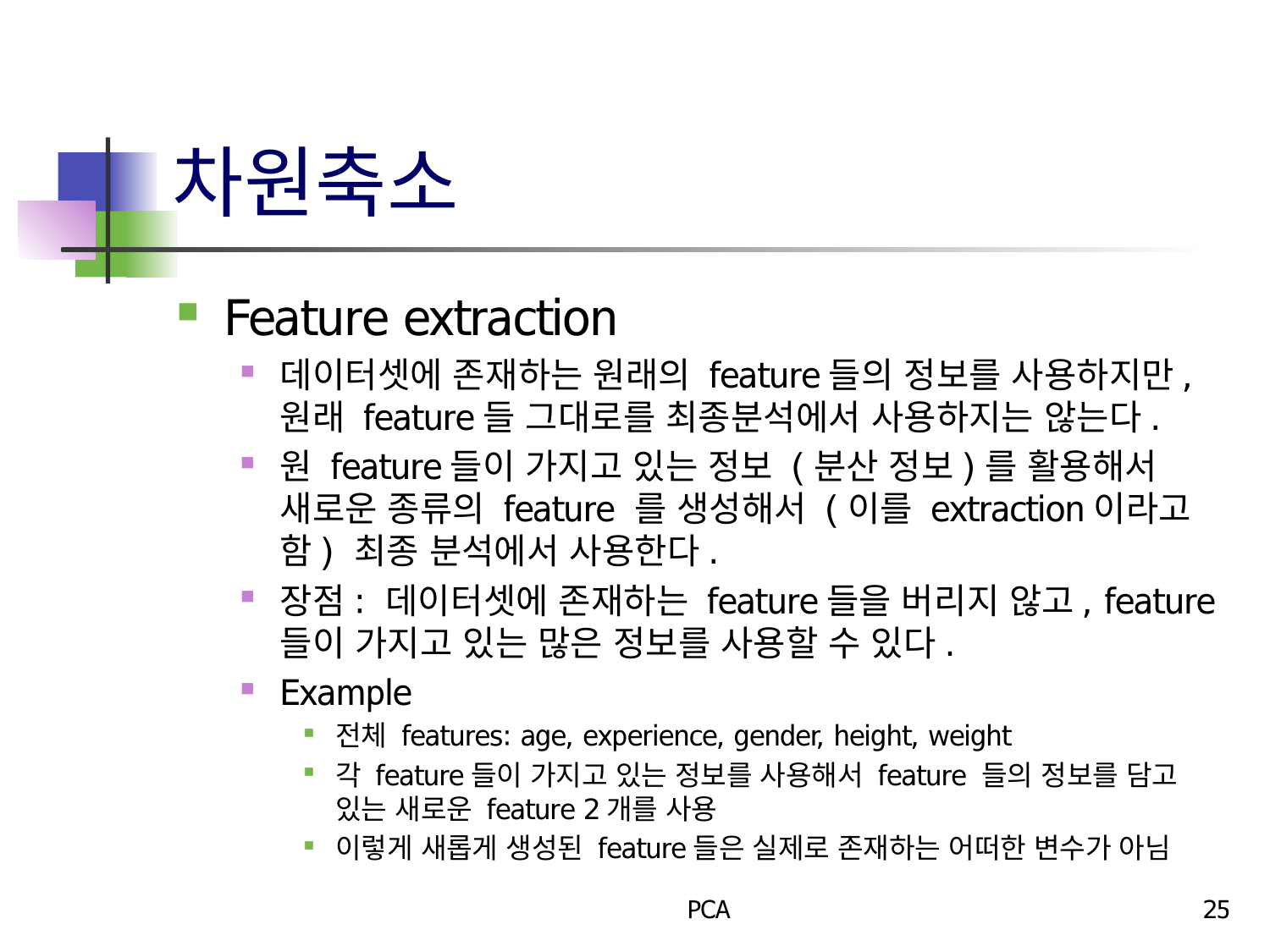

# 차원축소
Feature extraction
데이터셋에 존재하는 원래의 feature들의 정보를 사용하지만, 원래 feature들 그대로를 최종분석에서 사용하지는 않는다.
원 feature들이 가지고 있는 정보 (분산 정보)를 활용해서 새로운 종류의 feature 를 생성해서 (이를 extraction이라고 함) 최종 분석에서 사용한다.
장점: 데이터셋에 존재하는 feature들을 버리지 않고, feature들이 가지고 있는 많은 정보를 사용할 수 있다.
Example
전체 features: age, experience, gender, height, weight
각 feature들이 가지고 있는 정보를 사용해서 feature 들의 정보를 담고 있는 새로운 feature 2개를 사용
이렇게 새롭게 생성된 feature들은 실제로 존재하는 어떠한 변수가 아님
PCA
25